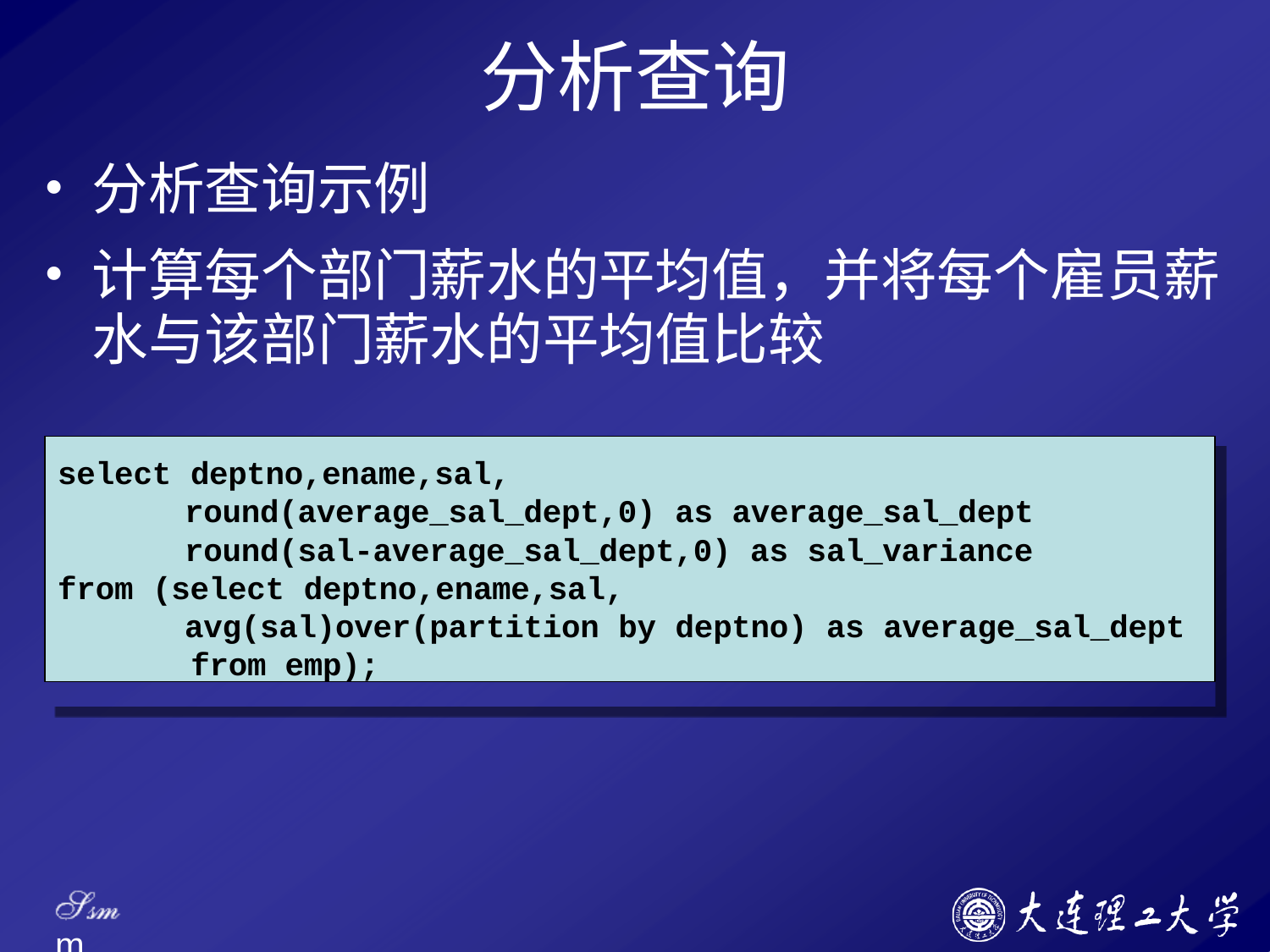

# 分析查询
分析查询示例
计算每个部门薪水的平均值，并将每个雇员薪 水与该部门薪水的平均值比较
select deptno,ename,sal,
round(average_sal_dept,0) as average_sal_dept
round(sal-average_sal_dept,0) as sal_variance
from (select deptno,ename,sal,
avg(sal)over(partition by deptno) as average_sal_dept  from emp);

Ssm